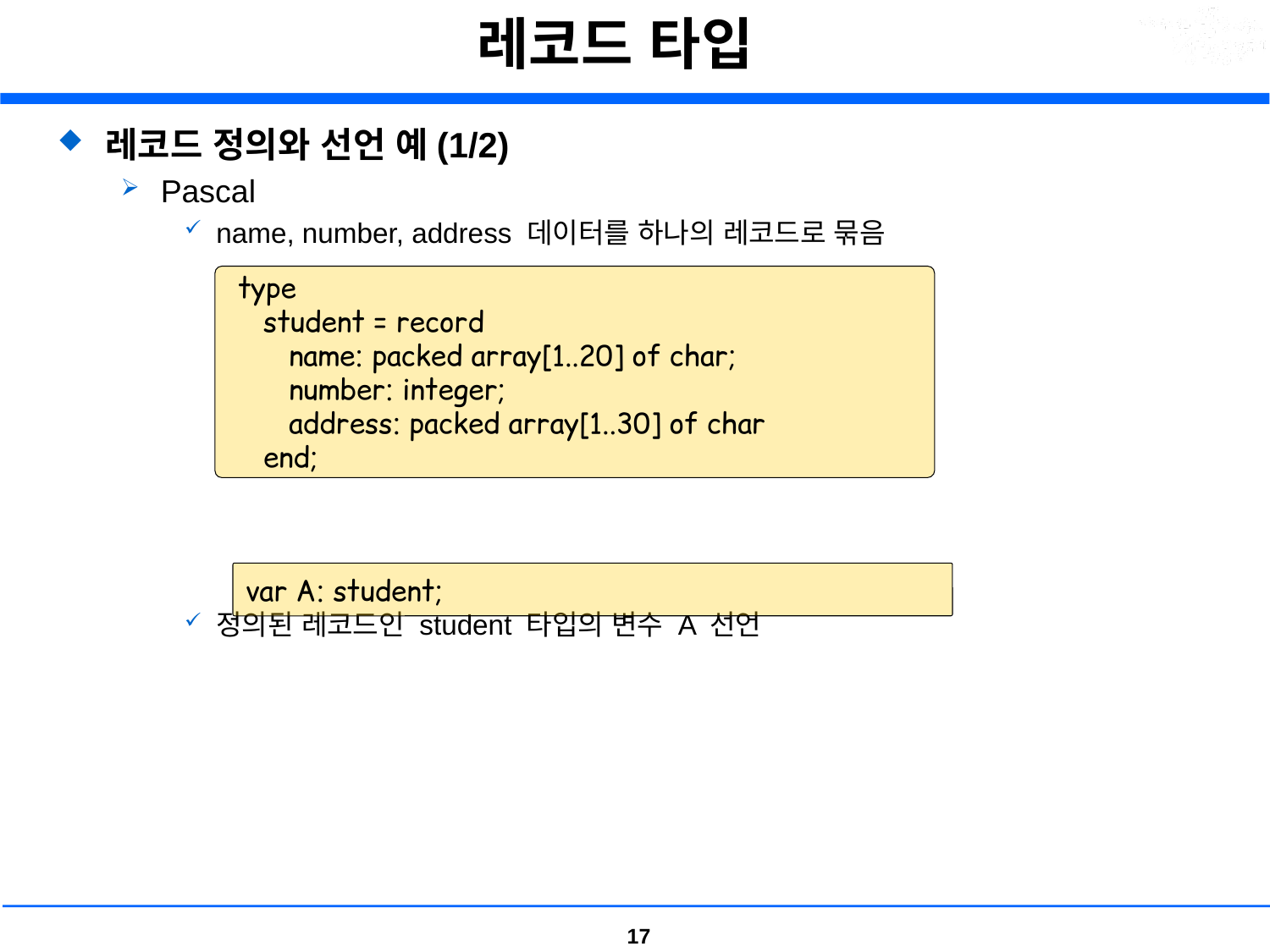

# 레코드 타입
레코드 정의와 선언 예(1/2)
Pascal
name, number, address 데이터를 하나의 레코드로 묶음

정의된 레코드인 student 타입의 변수 A 선언

 type
    student = record
       name: packed array[1..20] of char;
       number: integer;
       address: packed array[1..30] of char
    end;
var A: student;